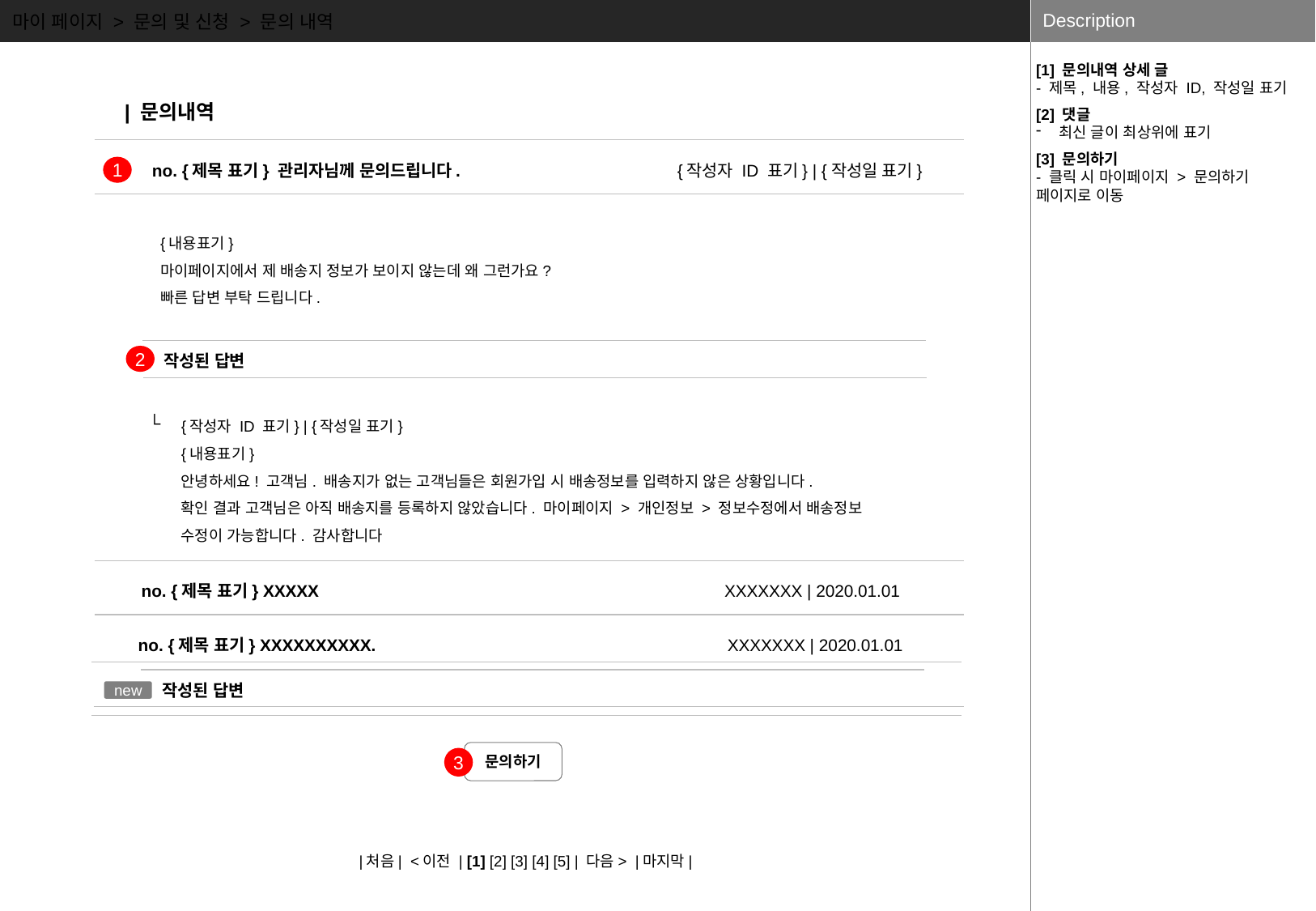

마이 페이지 > 문의 및 신청 > 문의 내역

[1] 문의내역 상세 글
- 제목, 내용, 작성자 ID, 작성일 표기

[2] 댓글
최신 글이 최상위에 표기

[3] 문의하기
- 클릭 시 마이페이지 > 문의하기 페이지로 이동
| 문의내역
 no. {제목 표기} 관리자님께 문의드립니다.
{작성자 ID 표기} | {작성일 표기}
1
{내용표기}
마이페이지에서 제 배송지 정보가 보이지 않는데 왜 그런가요?
빠른 답변 부탁 드립니다.
작성된 답변
2
└
{작성자 ID 표기} | {작성일 표기}
{내용표기}
안녕하세요! 고객님. 배송지가 없는 고객님들은 회원가입 시 배송정보를 입력하지 않은 상황입니다.
확인 결과 고객님은 아직 배송지를 등록하지 않았습니다. 마이페이지 > 개인정보 > 정보수정에서 배송정보 수정이 가능합니다. 감사합니다
no. {제목 표기} XXXXX
XXXXXXX | 2020.01.01
no. {제목 표기} XXXXXXXXXX.
XXXXXXX | 2020.01.01
작성된 답변
new
문의하기
3
|처음|  <이전 | [1] [2] [3] [4] [5] | 다음>  |마지막|